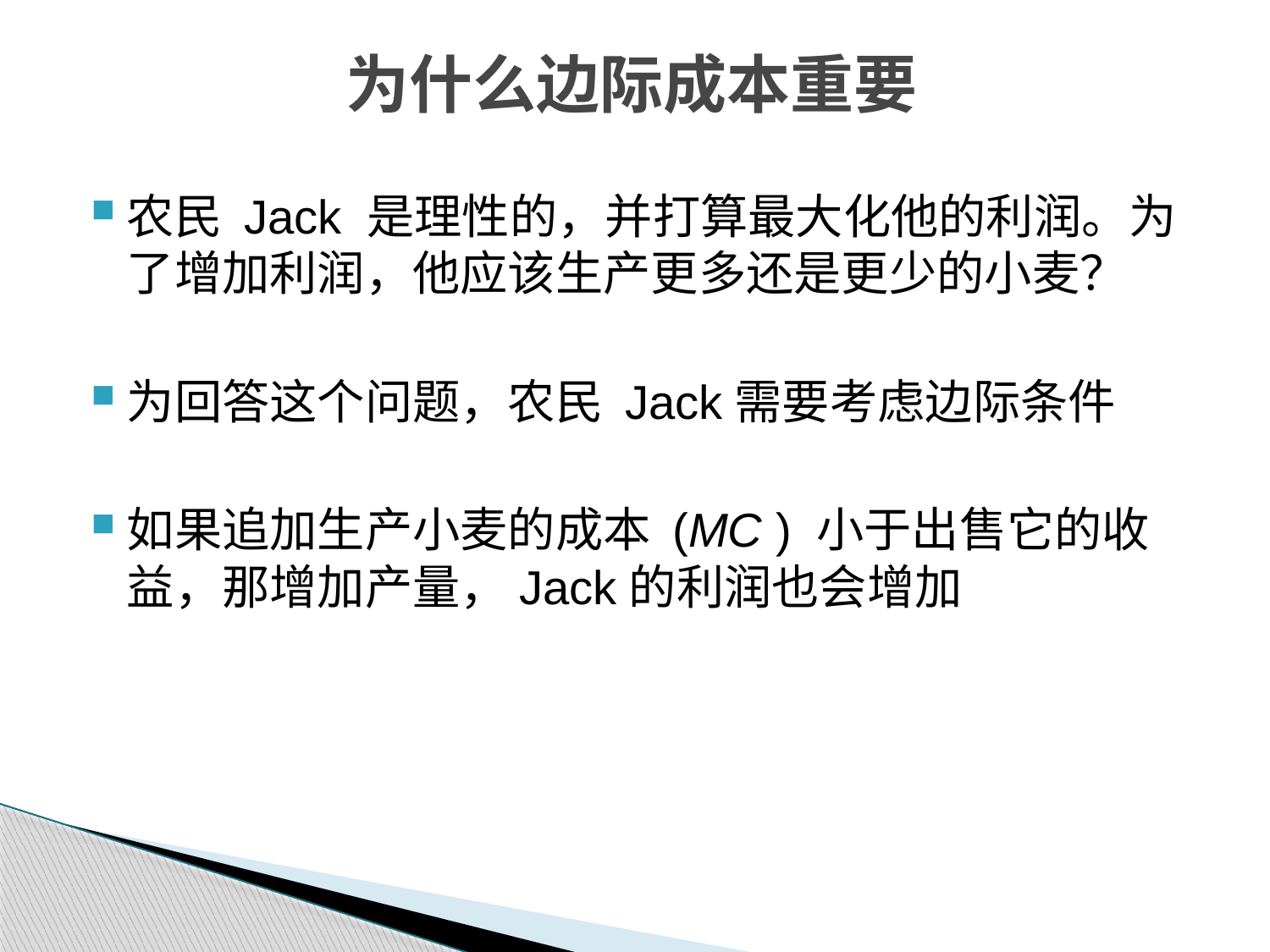

为什么边际成本重要
农民 Jack 是理性的，并打算最大化他的利润。为了增加利润，他应该生产更多还是更少的小麦？

为回答这个问题，农民 Jack需要考虑边际条件

如果追加生产小麦的成本 (MC ) 小于出售它的收益，那增加产量，Jack的利润也会增加